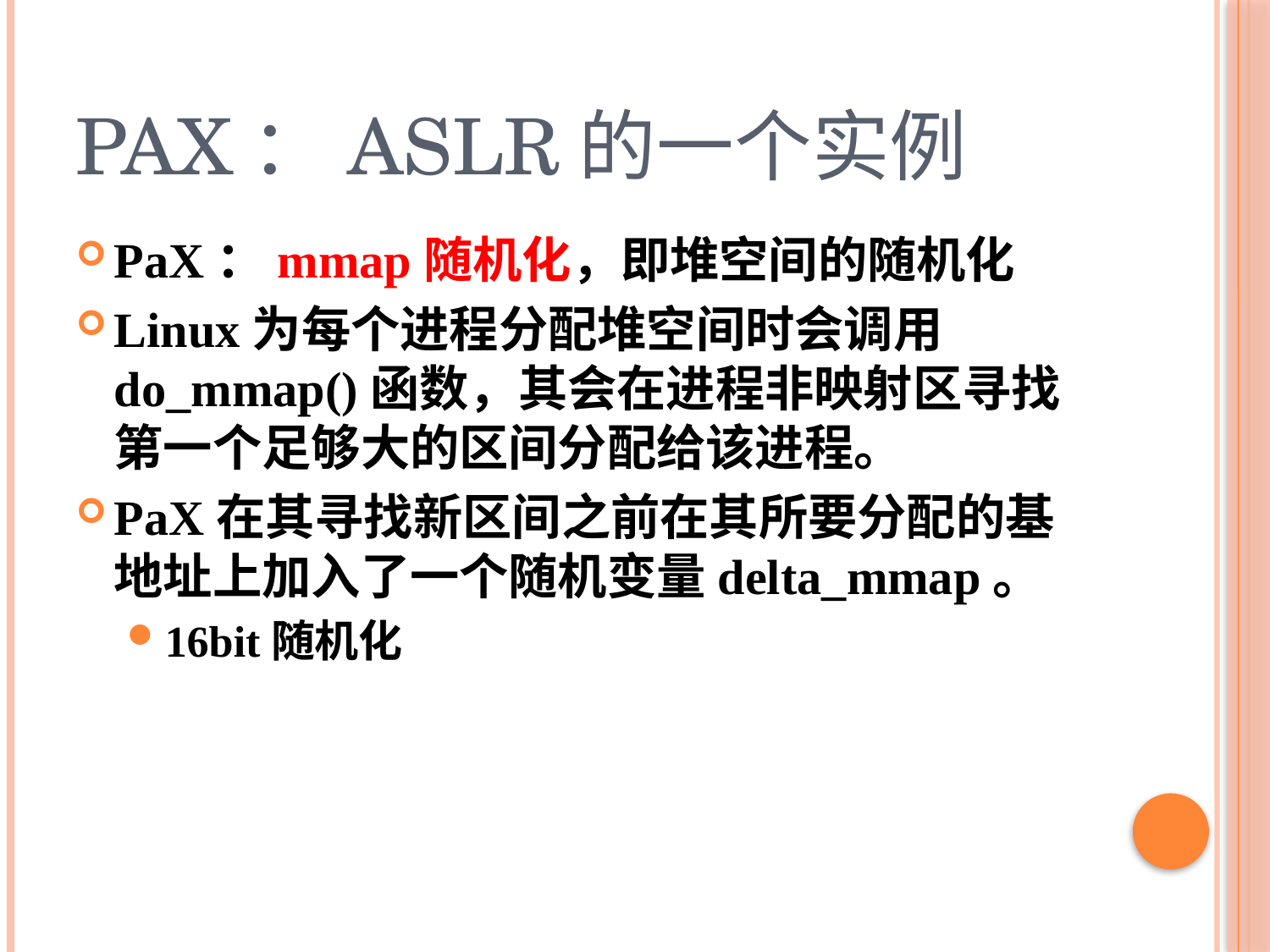

# PaX：ASLR的一个实例
PaX：mmap随机化，即堆空间的随机化
Linux为每个进程分配堆空间时会调用do_mmap()函数，其会在进程非映射区寻找第一个足够大的区间分配给该进程。
PaX在其寻找新区间之前在其所要分配的基地址上加入了一个随机变量delta_mmap。
16bit随机化